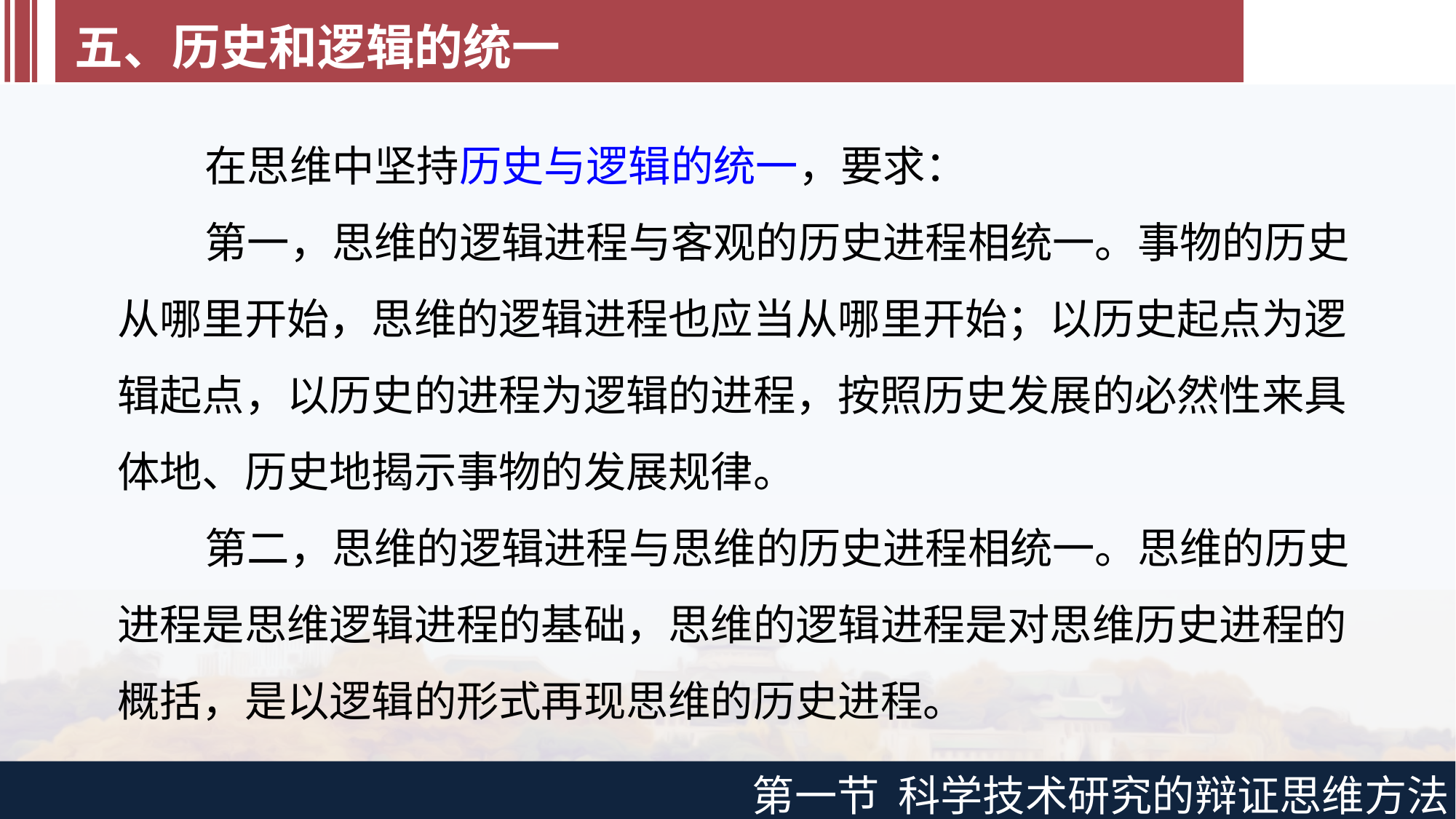

五、历史和逻辑的统一
在思维中坚持历史与逻辑的统一，要求：
第一，思维的逻辑进程与客观的历史进程相统一。事物的历史从哪里开始，思维的逻辑进程也应当从哪里开始；以历史起点为逻辑起点，以历史的进程为逻辑的进程，按照历史发展的必然性来具体地、历史地揭示事物的发展规律。
第二，思维的逻辑进程与思维的历史进程相统一。思维的历史进程是思维逻辑进程的基础，思维的逻辑进程是对思维历史进程的概括，是以逻辑的形式再现思维的历史进程。
第一节  科学技术研究的辩证思维方法